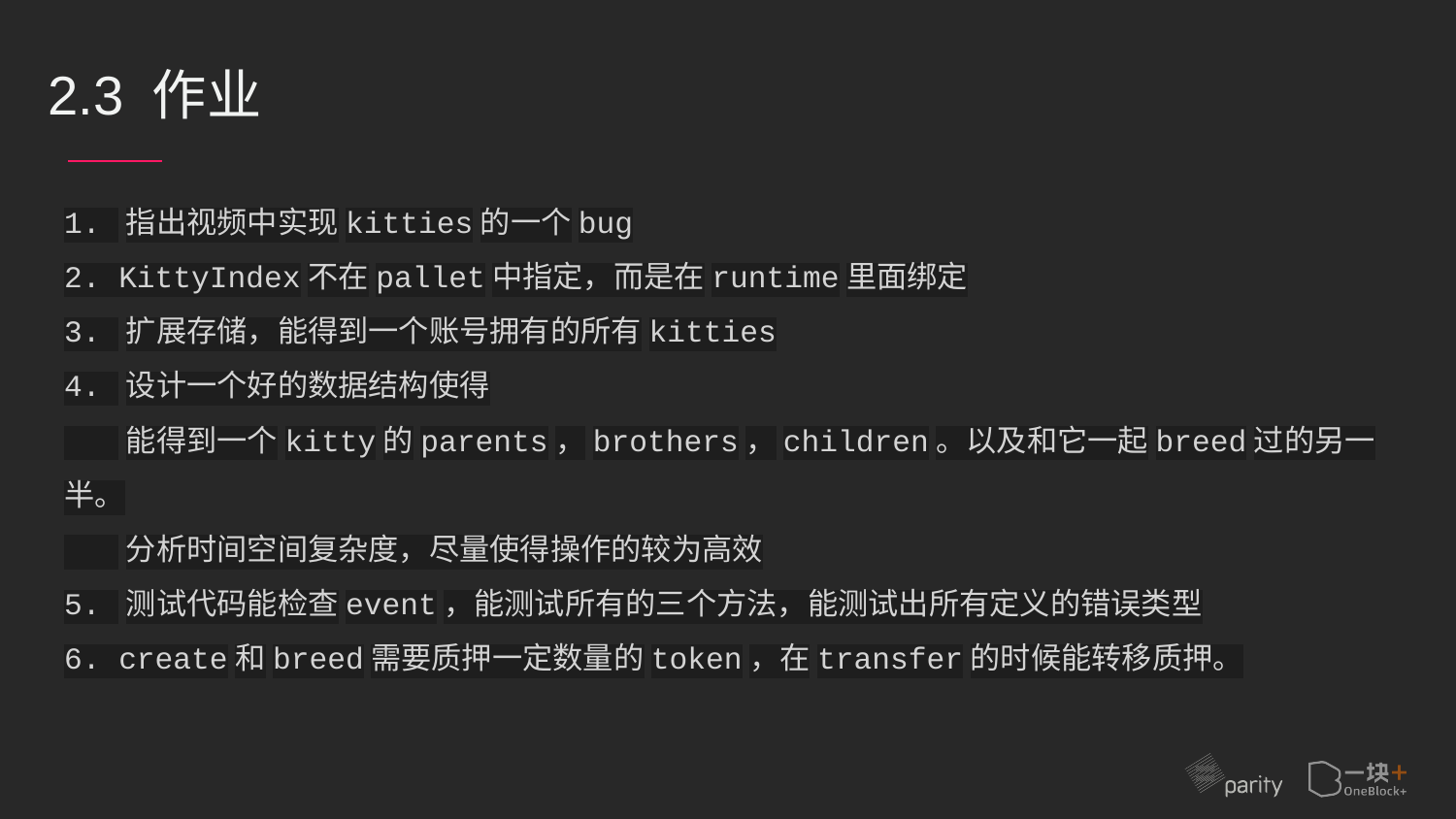

2.3 作业
1. 指出视频中实现kitties的一个bug
2. KittyIndex不在pallet中指定，而是在runtime里面绑定
3. 扩展存储，能得到一个账号拥有的所有kitties
4. 设计一个好的数据结构使得
   能得到一个kitty的parents，brothers，children。以及和它一起breed过的另一半。
   分析时间空间复杂度，尽量使得操作的较为高效
5. 测试代码能检查event，能测试所有的三个方法，能测试出所有定义的错误类型
6. create和breed需要质押一定数量的token，在transfer的时候能转移质押。